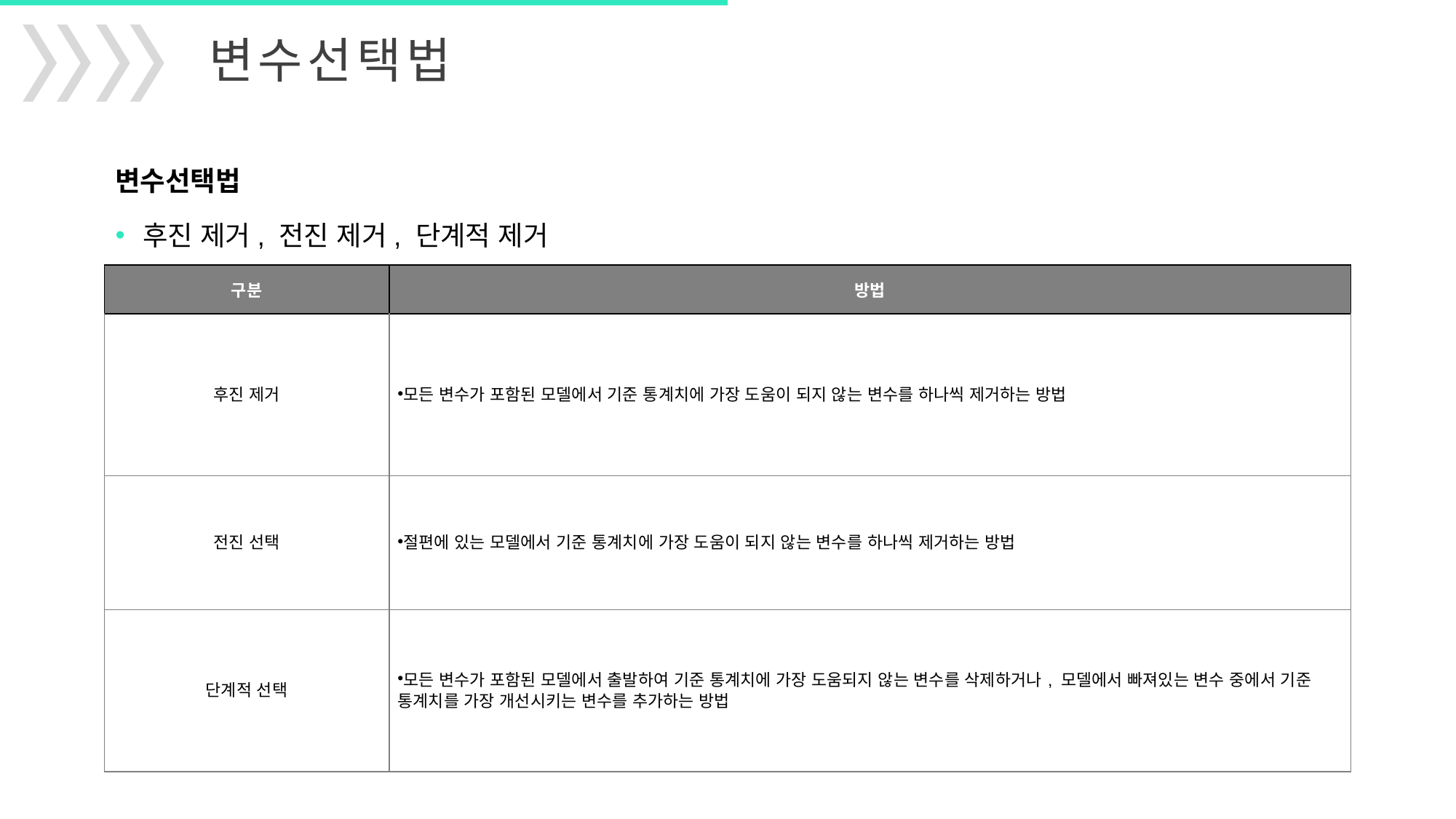

변수선택법

변수선택법
후진 제거, 전진 제거, 단계적 제거

| 구분 | 방법 |
| --- | --- |
| 후진 제거 | 모든 변수가 포함된 모델에서 기준 통계치에 가장 도움이 되지 않는 변수를 하나씩 제거하는 방법 |
| 전진 선택 | 절편에 있는 모델에서 기준 통계치에 가장 도움이 되지 않는 변수를 하나씩 제거하는 방법 |
| 단계적 선택 | 모든 변수가 포함된 모델에서 출발하여 기준 통계치에 가장 도움되지 않는 변수를 삭제하거나, 모델에서 빠져있는 변수 중에서 기준 통계치를 가장 개선시키는 변수를 추가하는 방법 |